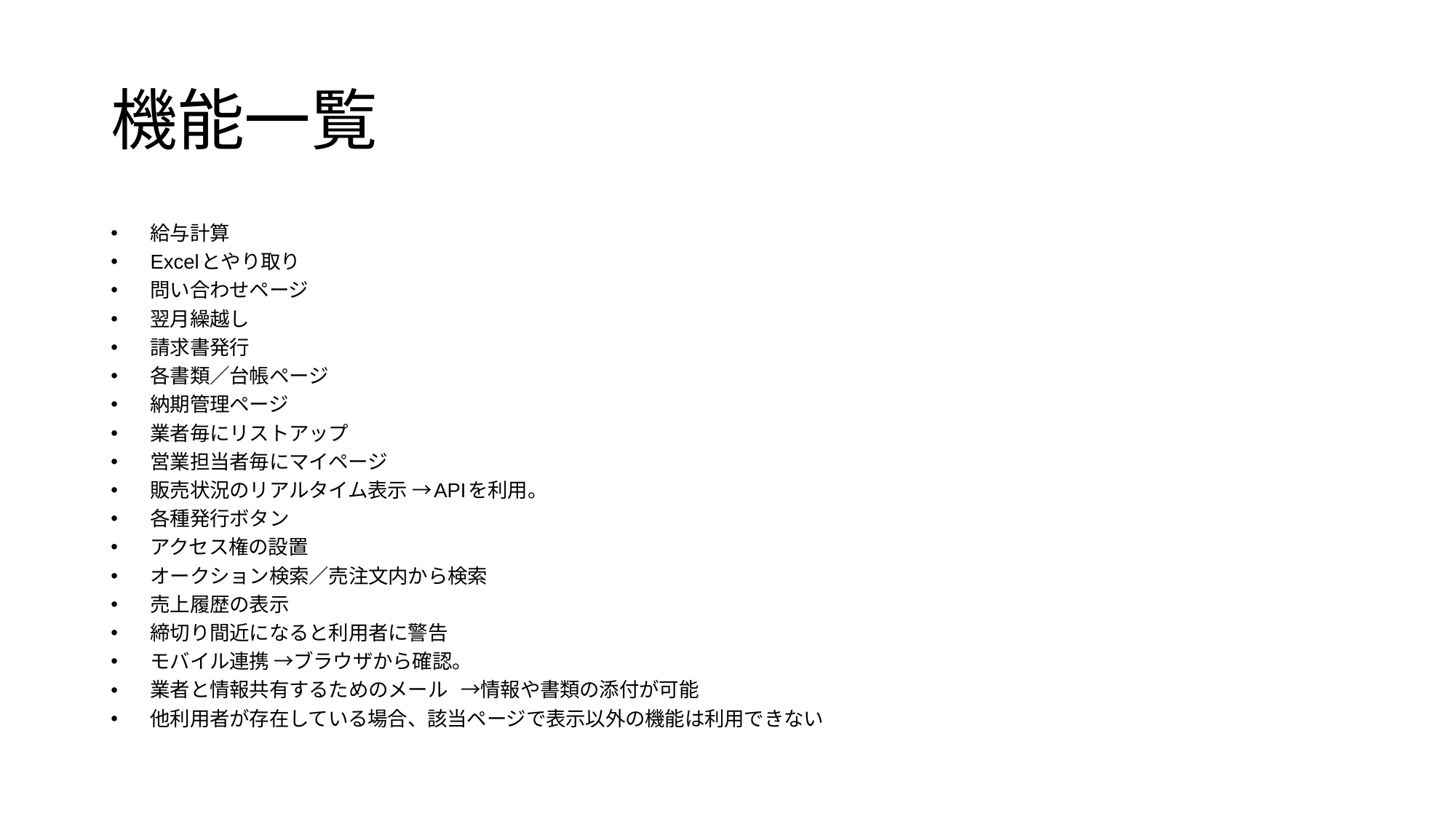

# 機能一覧
給与計算
Excelとやり取り
問い合わせページ
翌月繰越し
請求書発行
各書類／台帳ページ
納期管理ページ
業者毎にリストアップ
営業担当者毎にマイページ
販売状況のリアルタイム表示 →APIを利用。
各種発行ボタン
アクセス権の設置
オークション検索／売注文内から検索
売上履歴の表示
締切り間近になると利用者に警告
モバイル連携 →ブラウザから確認。
業者と情報共有するためのメール   →情報や書類の添付が可能
他利用者が存在している場合、該当ページで表示以外の機能は利用できない